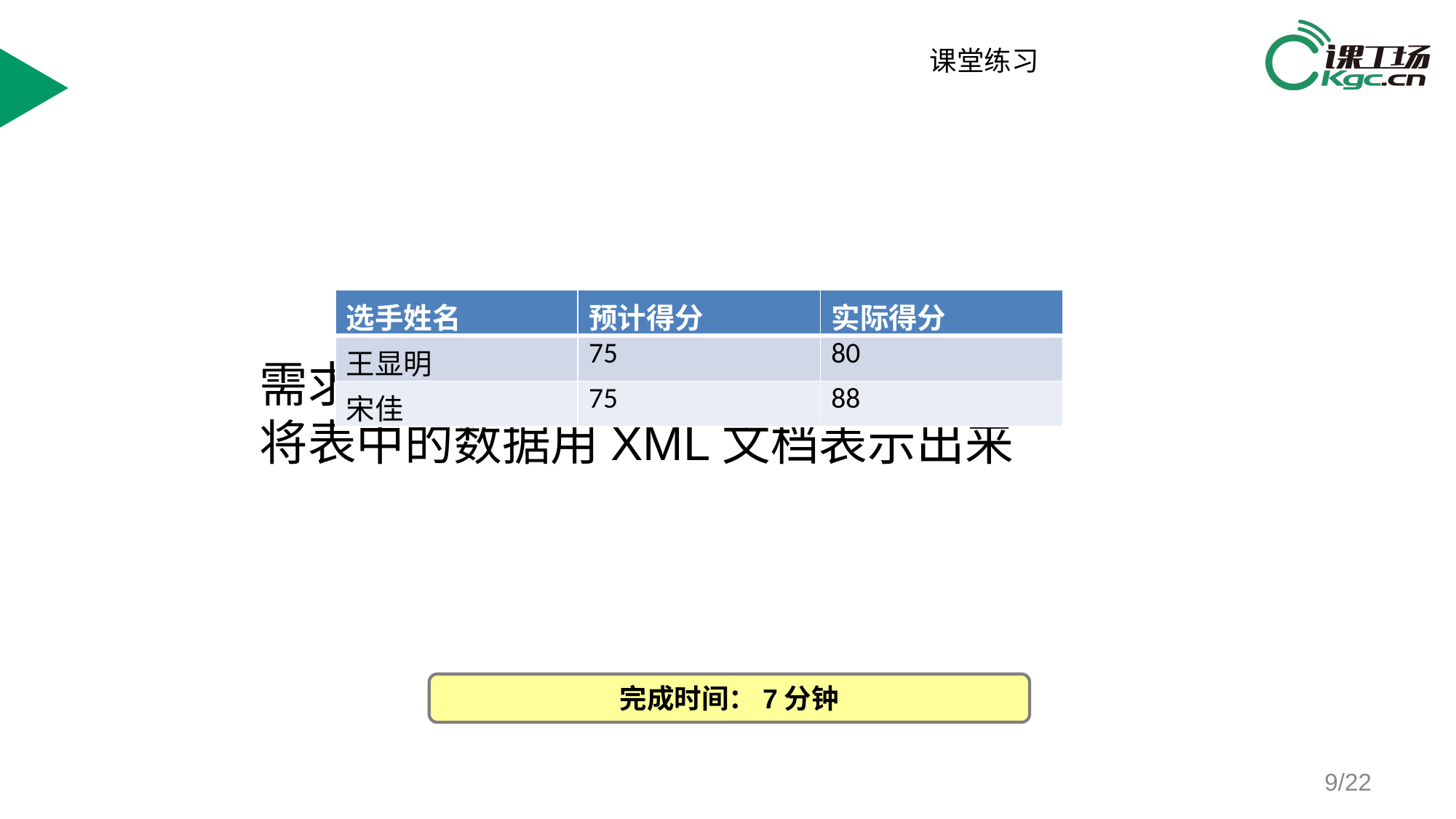

9/22
课堂练习
需求说明
将表中的数据用XML文档表示出来
| 选手姓名 | 预计得分 | 实际得分 |
| --- | --- | --- |
| 王显明 | 75 | 80 |
| 宋佳 | 75 | 88 |
完成时间：7分钟